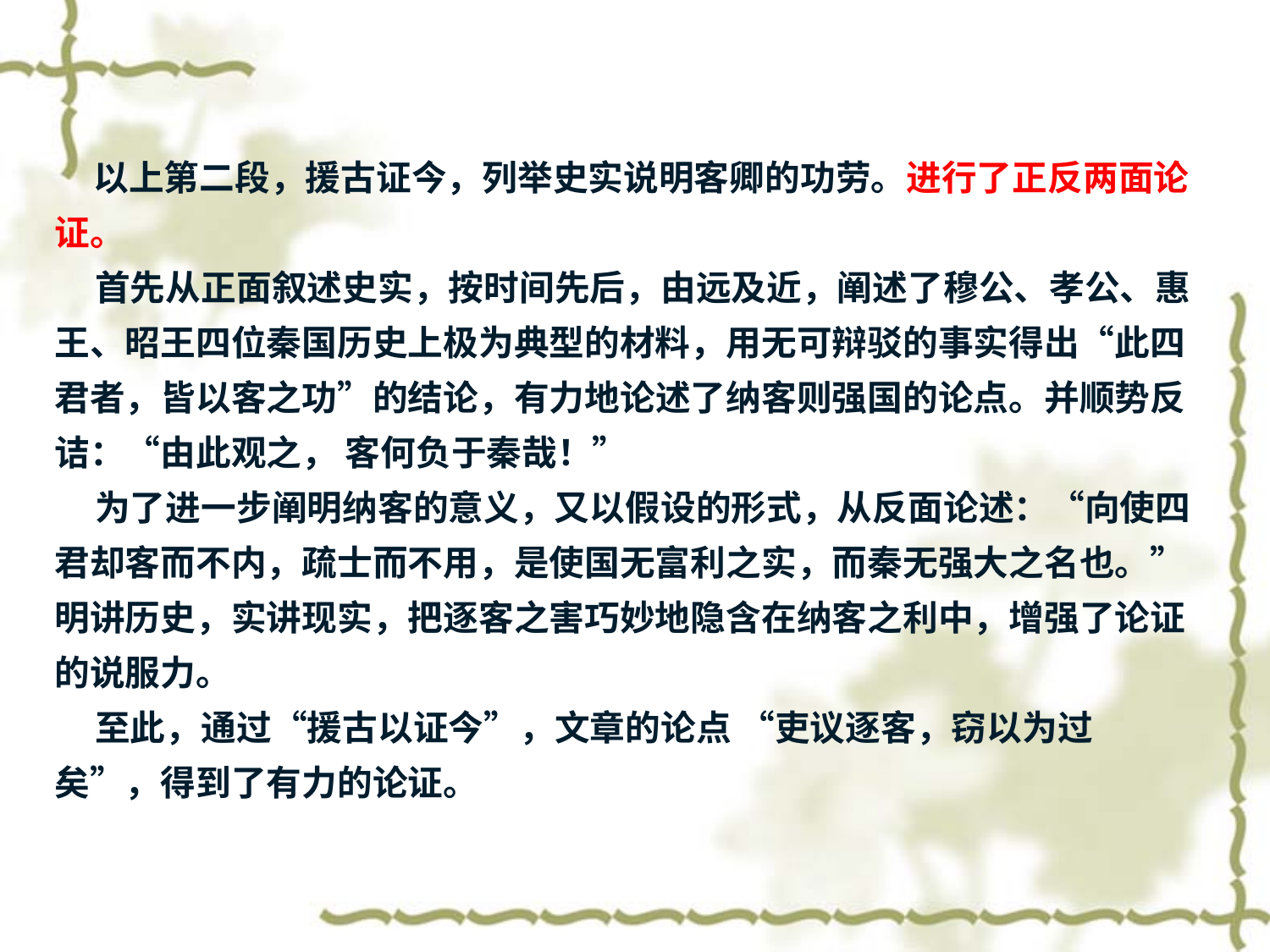

以上第二段，援古证今，列举史实说明客卿的功劳。进行了正反两面论证。
    首先从正面叙述史实，按时间先后，由远及近，阐述了穆公、孝公、惠王、昭王四位秦国历史上极为典型的材料，用无可辩驳的事实得出“此四君者，皆以客之功”的结论，有力地论述了纳客则强国的论点。并顺势反诘：“由此观之， 客何负于秦哉！”
    为了进一步阐明纳客的意义，又以假设的形式，从反面论述：“向使四君却客而不内，疏士而不用，是使国无富利之实，而秦无强大之名也。”明讲历史，实讲现实，把逐客之害巧妙地隐含在纳客之利中，增强了论证的说服力。
    至此，通过“援古以证今”，文章的论点 “吏议逐客，窃以为过
矣”，得到了有力的论证。